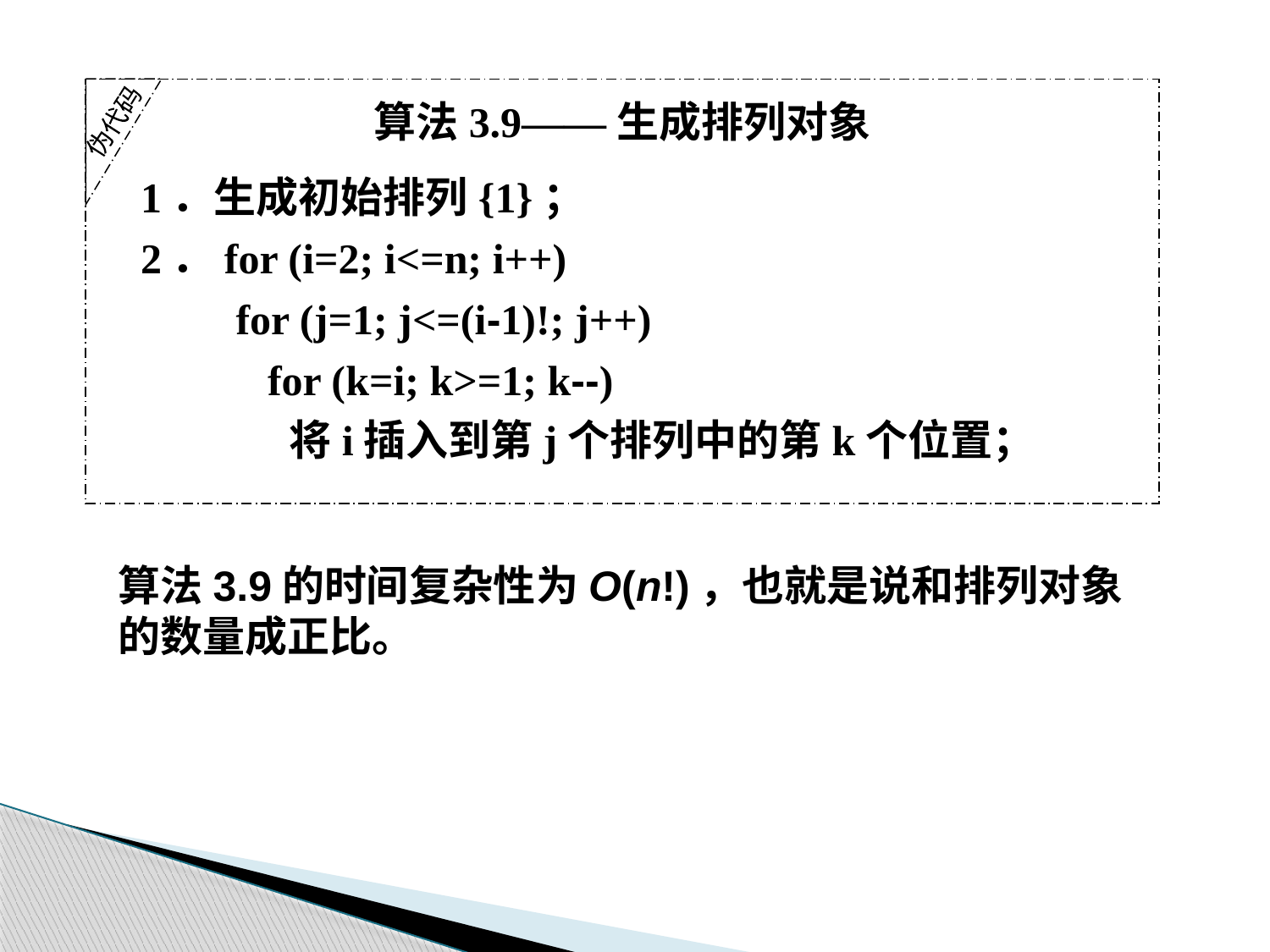

伪代码
算法3.9——生成排列对象
    1．生成初始排列{1}；
    2．for (i=2; i<=n; i++)
             for (j=1; j<=(i-1)!; j++)
                for (k=i; k>=1; k--)
                   将i插入到第j个排列中的第k个位置；
算法3.9的时间复杂性为O(n!)，也就是说和排列对象的数量成正比。